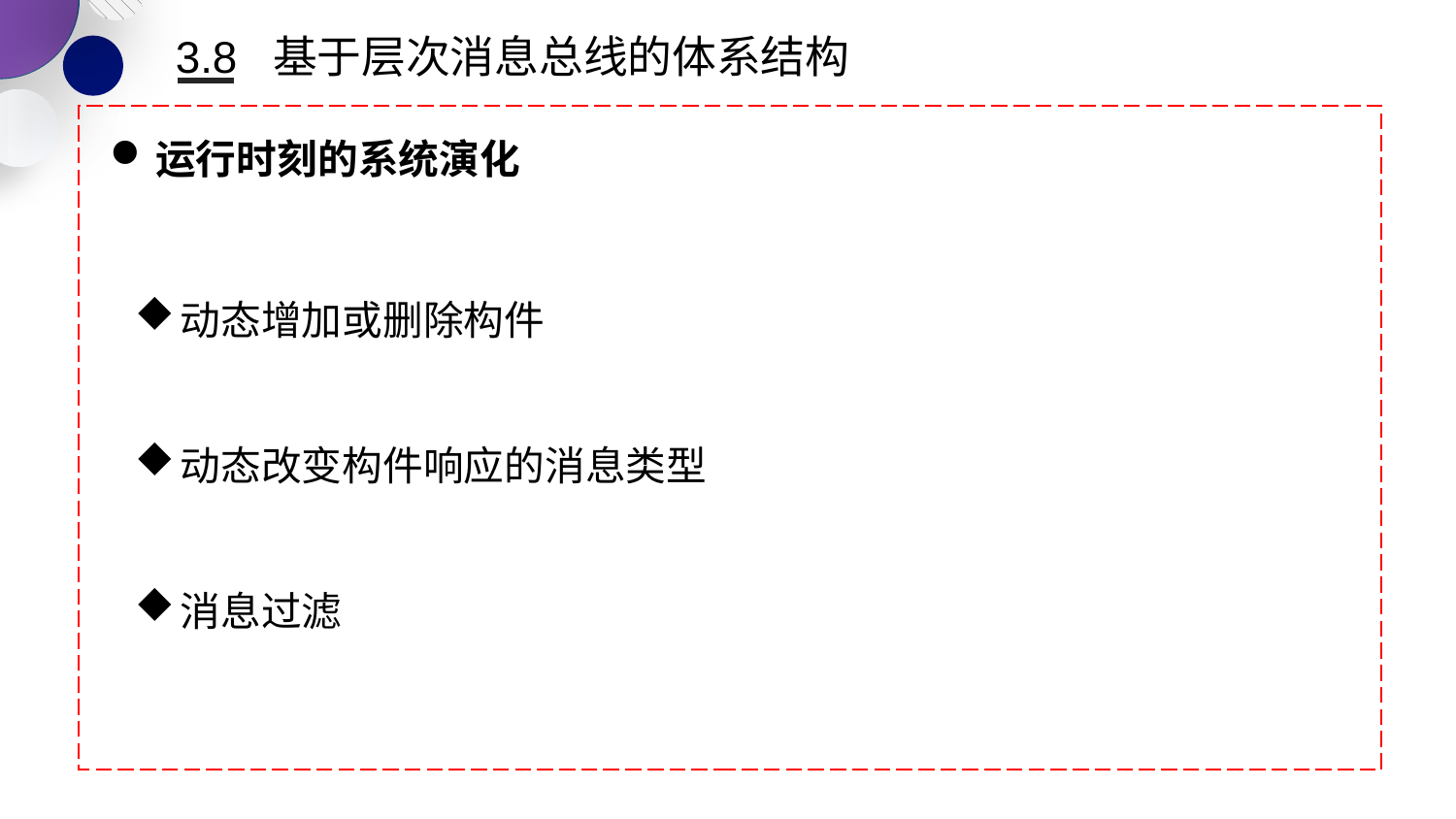

3.8  基于层次消息总线的体系结构

运行时刻的系统演化
动态增加或删除构件
动态改变构件响应的消息类型
消息过滤